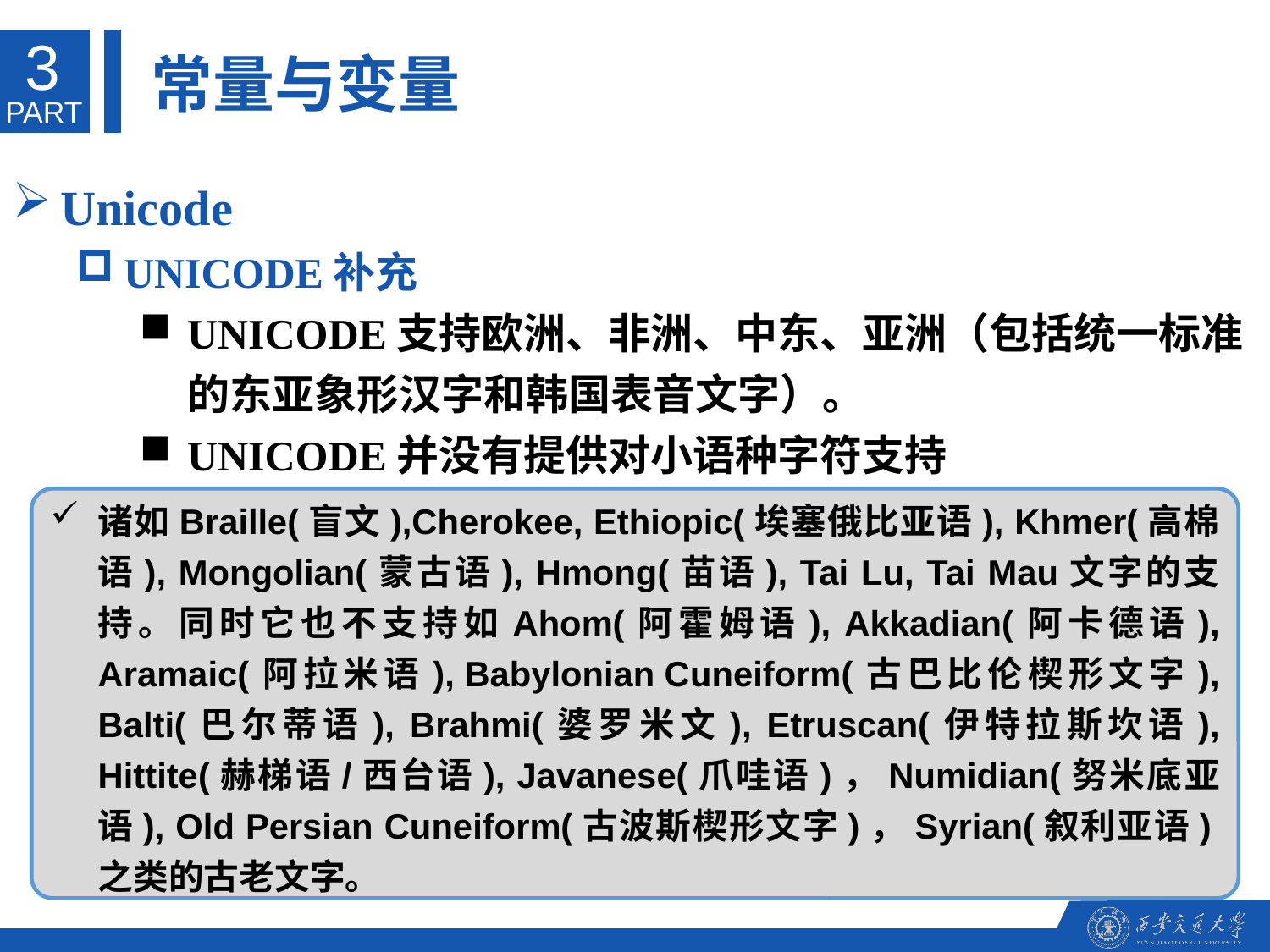

3
常量与变量
PART
Unicode
UNICODE补充
UNICODE支持欧洲、非洲、中东、亚洲（包括统一标准的东亚象形汉字和韩国表音文字）。
UNICODE并没有提供对小语种字符支持

诸如Braille(盲文),Cherokee, Ethiopic(埃塞俄比亚语), Khmer(高棉语), Mongolian(蒙古语), Hmong(苗语), Tai Lu, Tai Mau文字的支持。同时它也不支持如Ahom(阿霍姆语), Akkadian(阿卡德语), Aramaic(阿拉米语), Babylonian Cuneiform(古巴比伦楔形文字), Balti(巴尔蒂语), Brahmi(婆罗米文), Etruscan(伊特拉斯坎语), Hittite(赫梯语/西台语), Javanese(爪哇语)，Numidian(努米底亚语), Old Persian Cuneiform(古波斯楔形文字)，Syrian(叙利亚语)之类的古老文字。